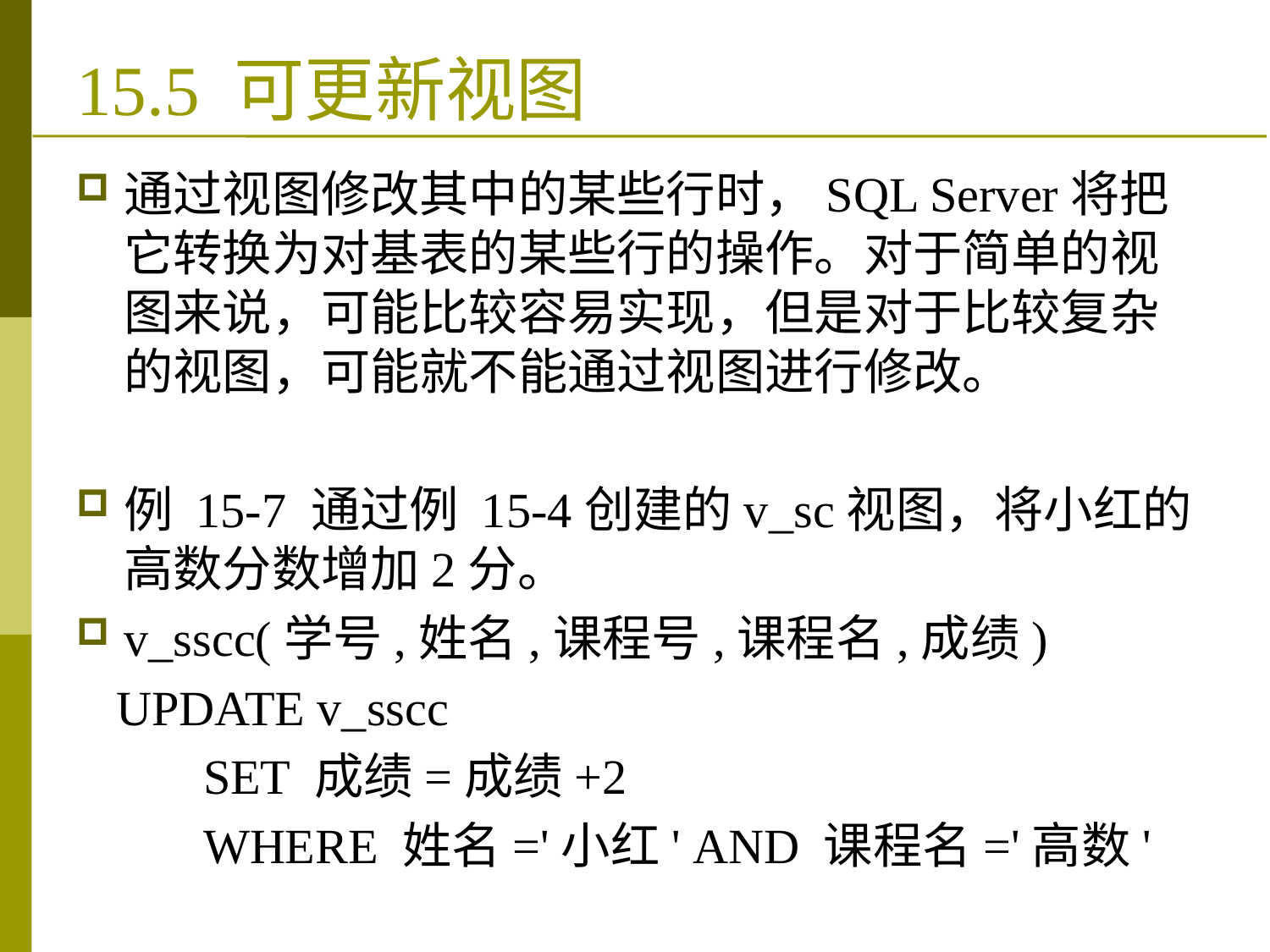

# 15.5 可更新视图
通过视图修改其中的某些行时，SQL Server将把它转换为对基表的某些行的操作。对于简单的视图来说，可能比较容易实现，但是对于比较复杂的视图，可能就不能通过视图进行修改。

例 15-7 通过例 15-4创建的v_sc视图，将小红的高数分数增加2分。
v_sscc(学号,姓名,课程号,课程名,成绩)
UPDATE v_sscc
	SET 成绩=成绩+2
	WHERE 姓名='小红' AND 课程名='高数'